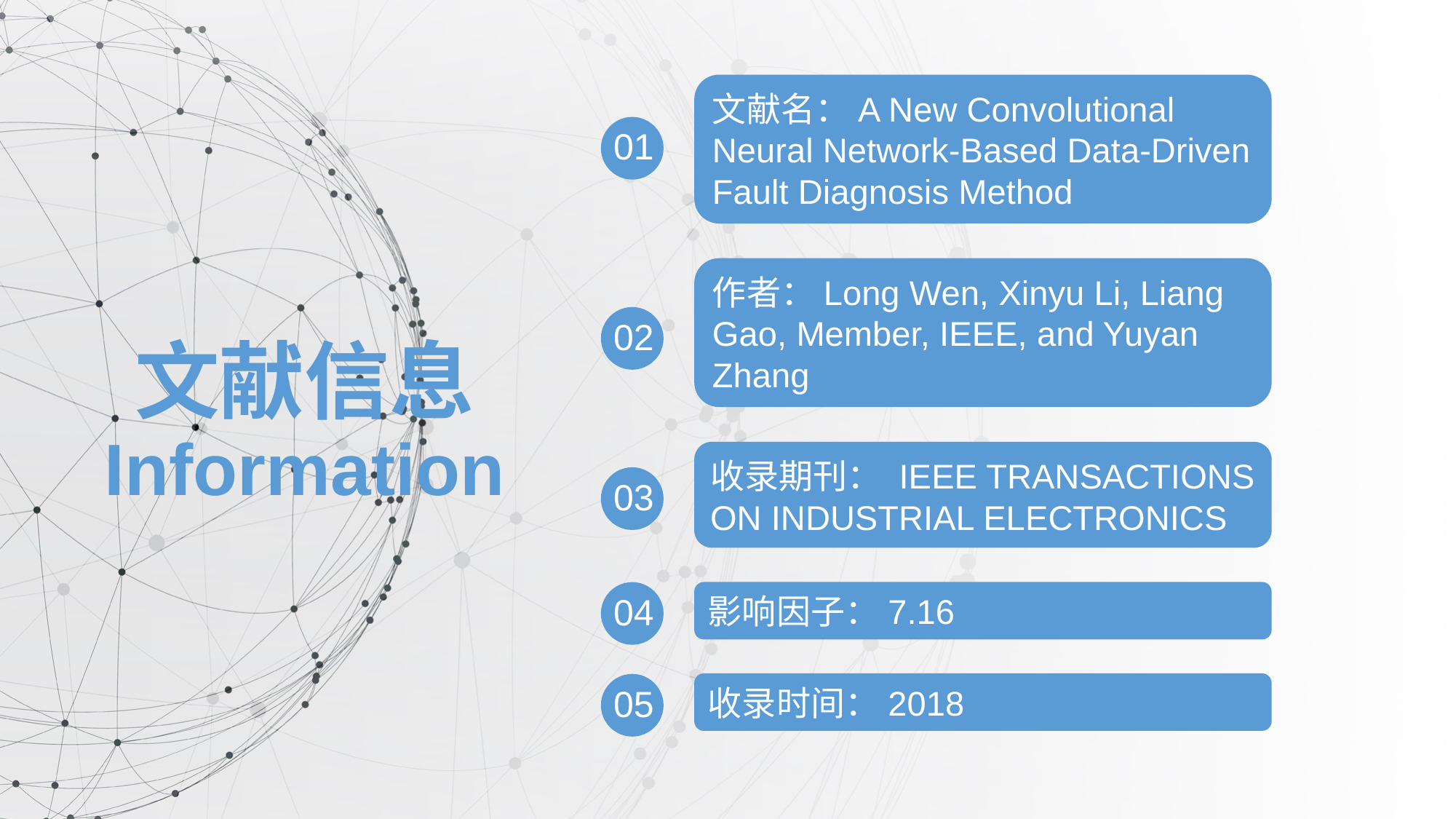

文献名：A New Convolutional Neural Network-Based Data-Driven Fault Diagnosis Method

01
作者：Long Wen, Xinyu Li, Liang Gao, Member, IEEE, and Yuyan Zhang

02
文献信息
Information
收录期刊： IEEE TRANSACTIONS ON INDUSTRIAL ELECTRONICS

03
影响因子：7.16

04
收录时间：2018

05